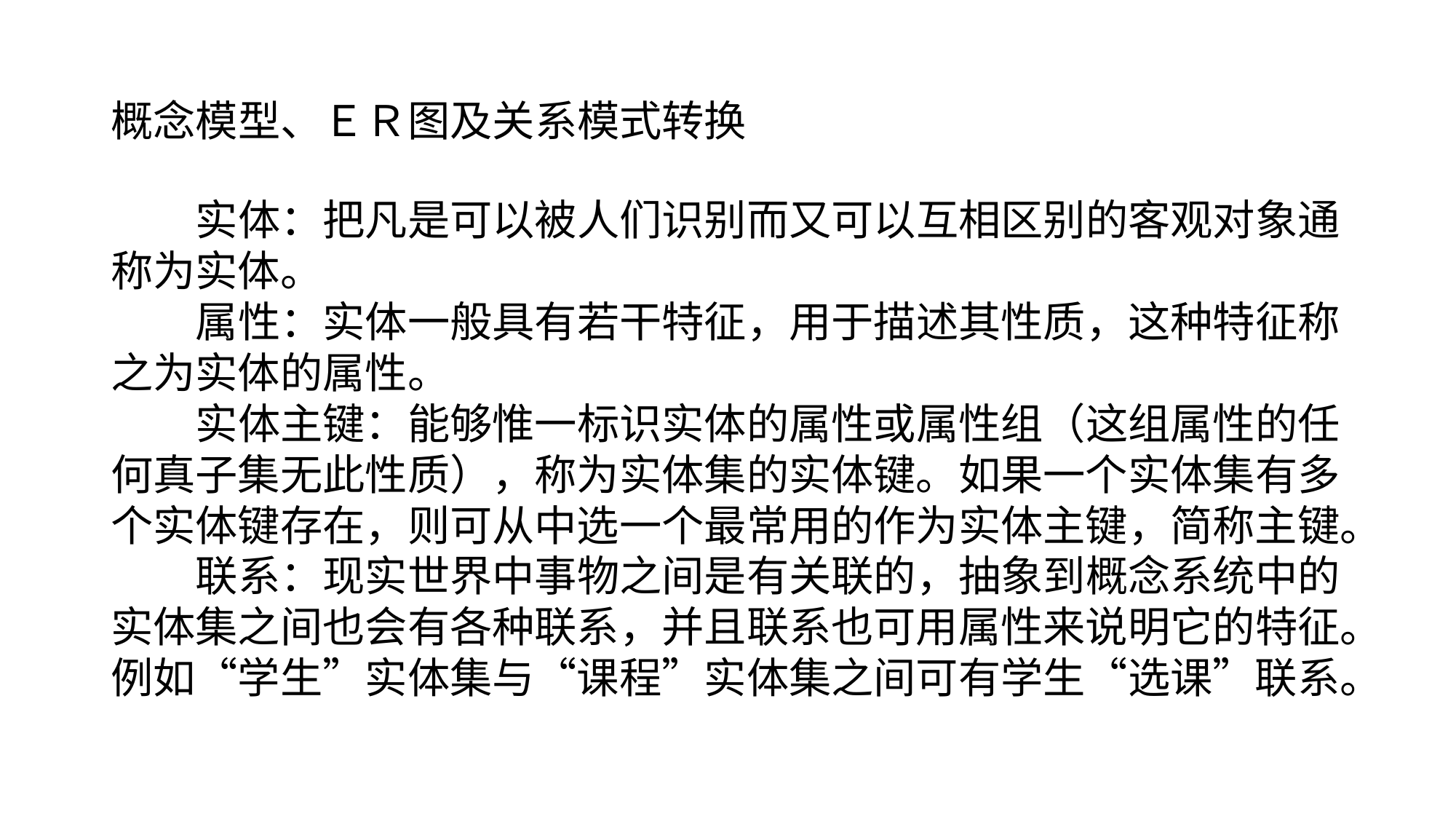

# 概念模型、ＥＲ图及关系模式转换
实体：把凡是可以被人们识别而又可以互相区别的客观对象通称为实体。
属性：实体一般具有若干特征，用于描述其性质，这种特征称之为实体的属性。
实体主键：能够惟一标识实体的属性或属性组（这组属性的任何真子集无此性质），称为实体集的实体键。如果一个实体集有多个实体键存在，则可从中选一个最常用的作为实体主键，简称主键。
联系：现实世界中事物之间是有关联的，抽象到概念系统中的实体集之间也会有各种联系，并且联系也可用属性来说明它的特征。例如“学生”实体集与“课程”实体集之间可有学生“选课”联系。
14